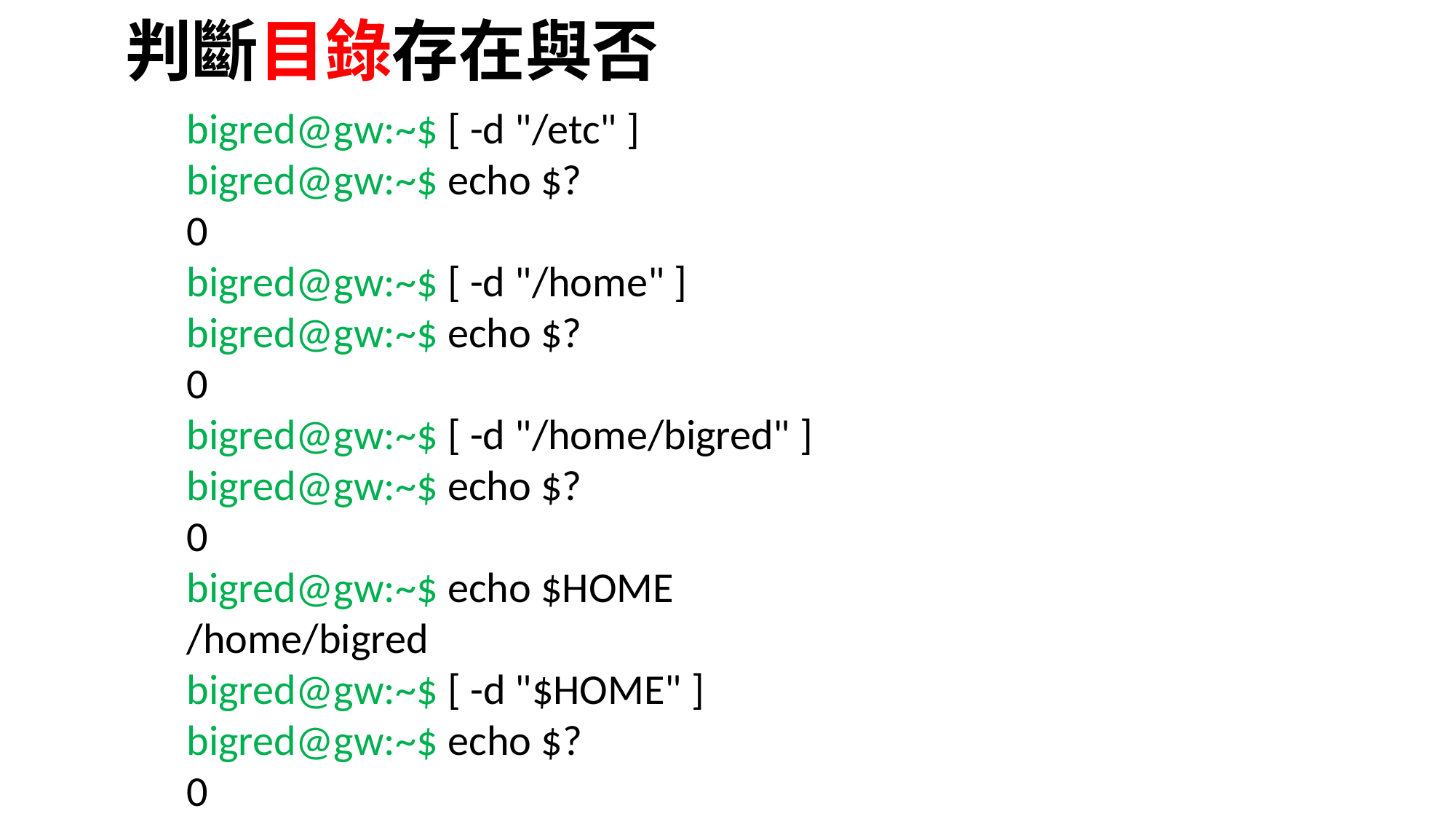

# 判斷目錄存在與否
bigred@gw:~$ [ -d "/etc" ]
bigred@gw:~$ echo $?
0
bigred@gw:~$ [ -d "/home" ]
bigred@gw:~$ echo $?
0
bigred@gw:~$ [ -d "/home/bigred" ]
bigred@gw:~$ echo $?
0
bigred@gw:~$ echo $HOME
/home/bigred
bigred@gw:~$ [ -d "$HOME" ]
bigred@gw:~$ echo $?
0